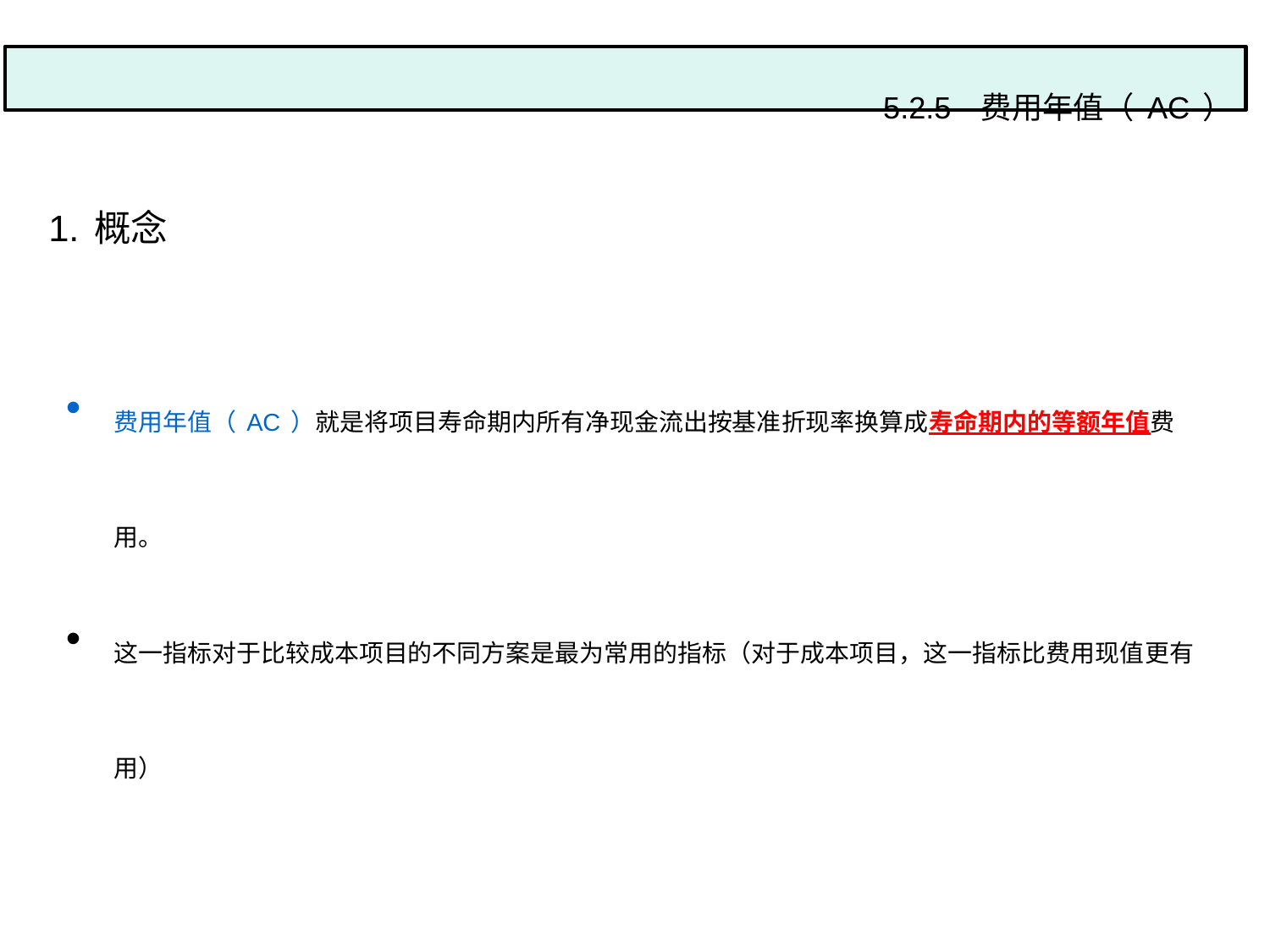

18
5.2.5  费用年值（AC）
1.概念
费用年值（AC）就是将项目寿命期内所有净现金流出按基准折现率换算成寿命期内的等额年值费用。
这一指标对于比较成本项目的不同方案是最为常用的指标（对于成本项目，这一指标比费用现值更有用）